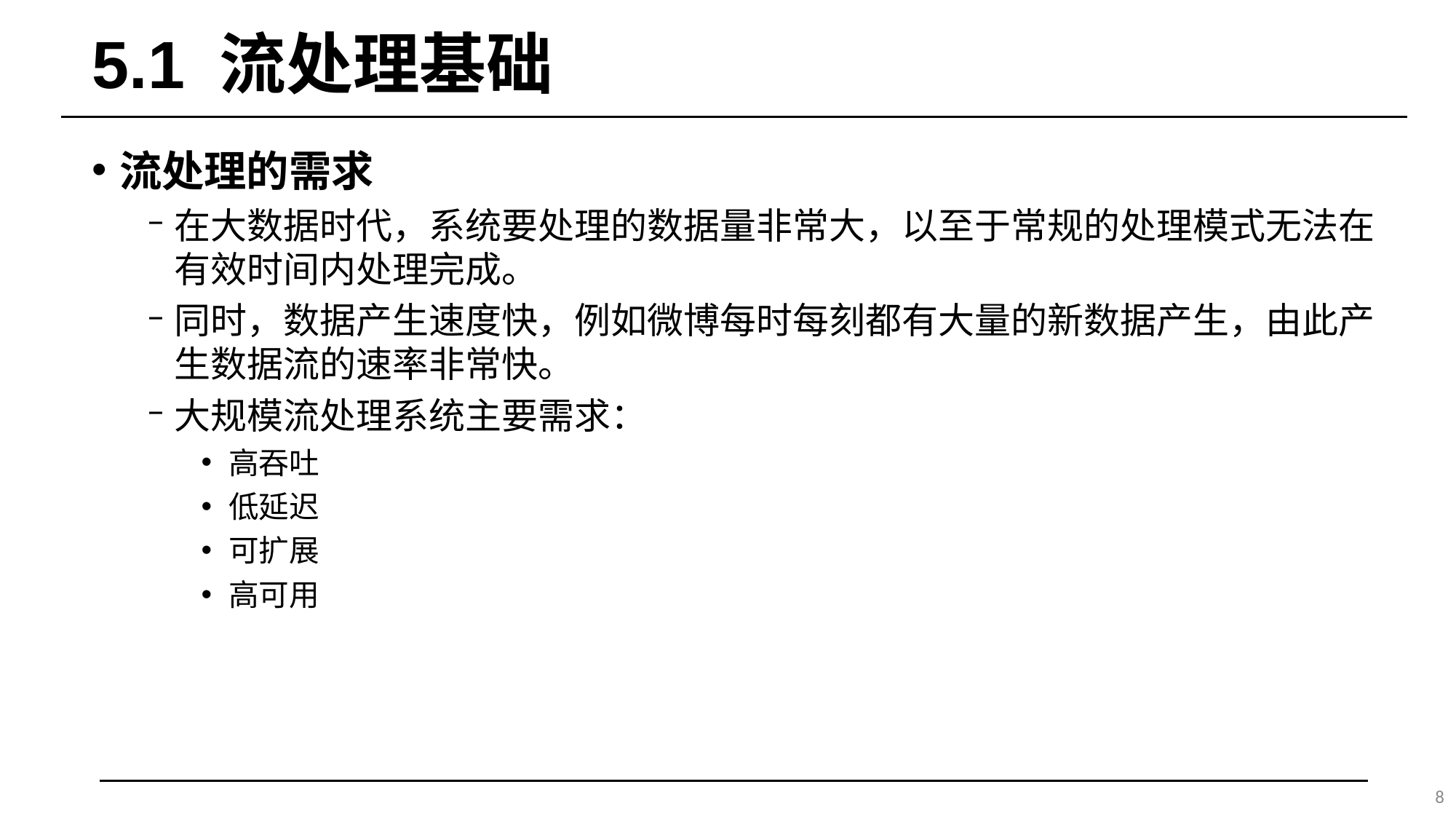

# 5.1 流处理基础
流处理的需求
在大数据时代，系统要处理的数据量非常大，以至于常规的处理模式无法在有效时间内处理完成。
同时，数据产生速度快，例如微博每时每刻都有大量的新数据产生，由此产生数据流的速率非常快。
大规模流处理系统主要需求：
高吞吐
低延迟
可扩展
高可用
8